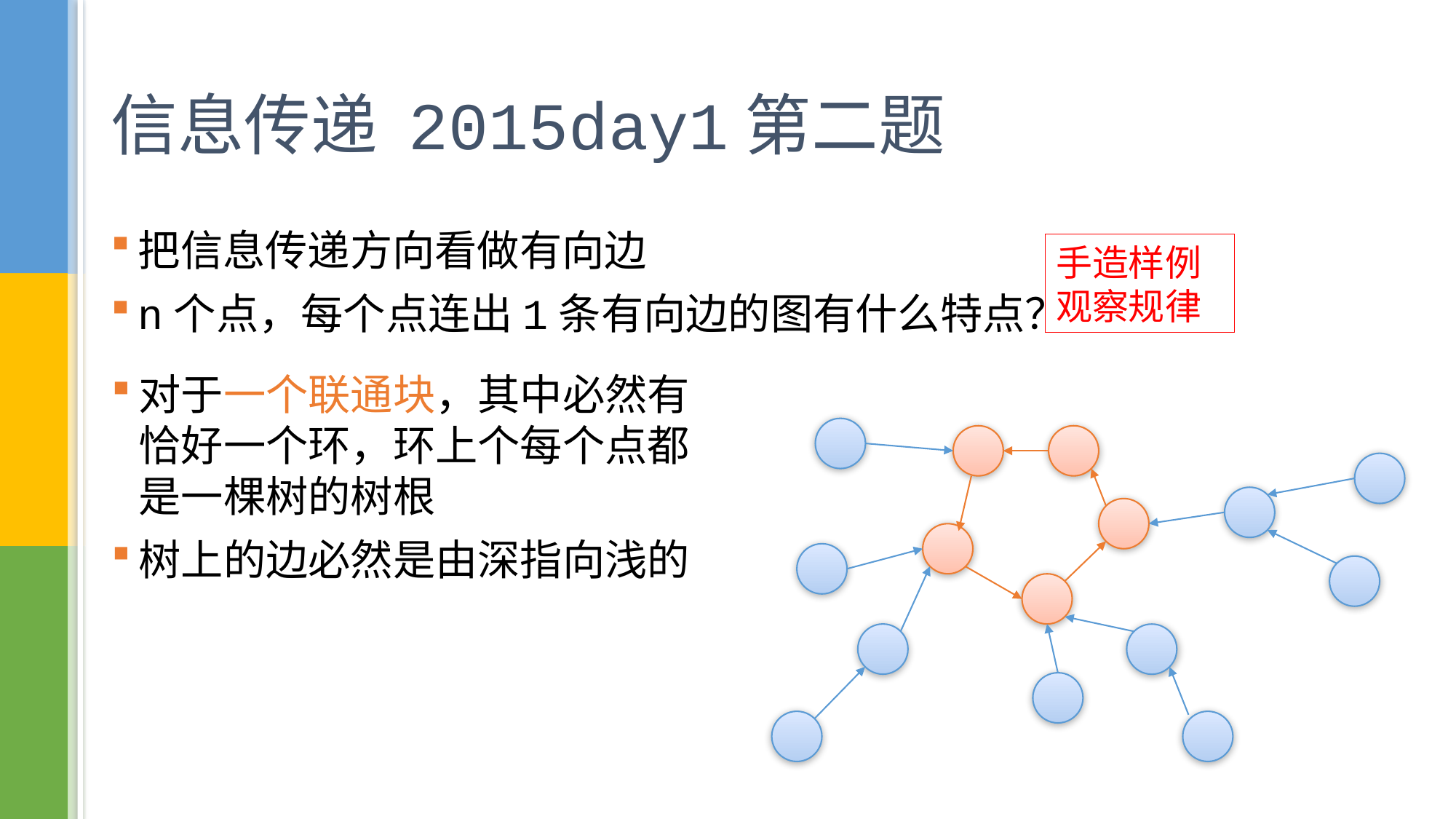

# 信息传递 2015day1第二题
把信息传递方向看做有向边
n个点，每个点连出1条有向边的图有什么特点？

手造样例
观察规律
对于一个联通块，其中必然有恰好一个环，环上个每个点都是一棵树的树根
树上的边必然是由深指向浅的